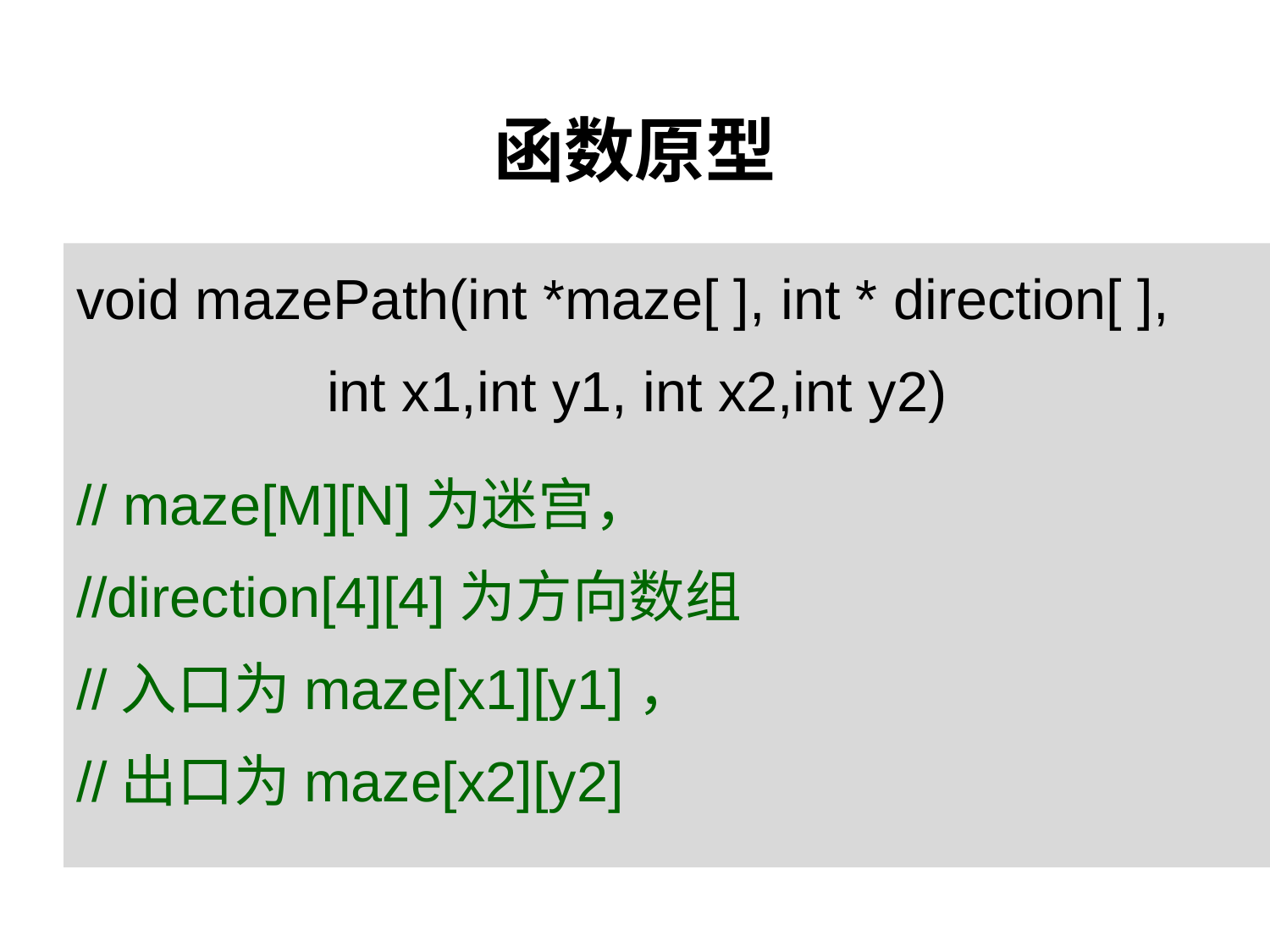

# 函数原型
void mazePath(int *maze[ ], int * direction[ ],
                int x1,int y1, int x2,int y2)
// maze[M][N]为迷宫，
//direction[4][4]为方向数组
//入口为maze[x1][y1]，
//出口为maze[x2][y2]